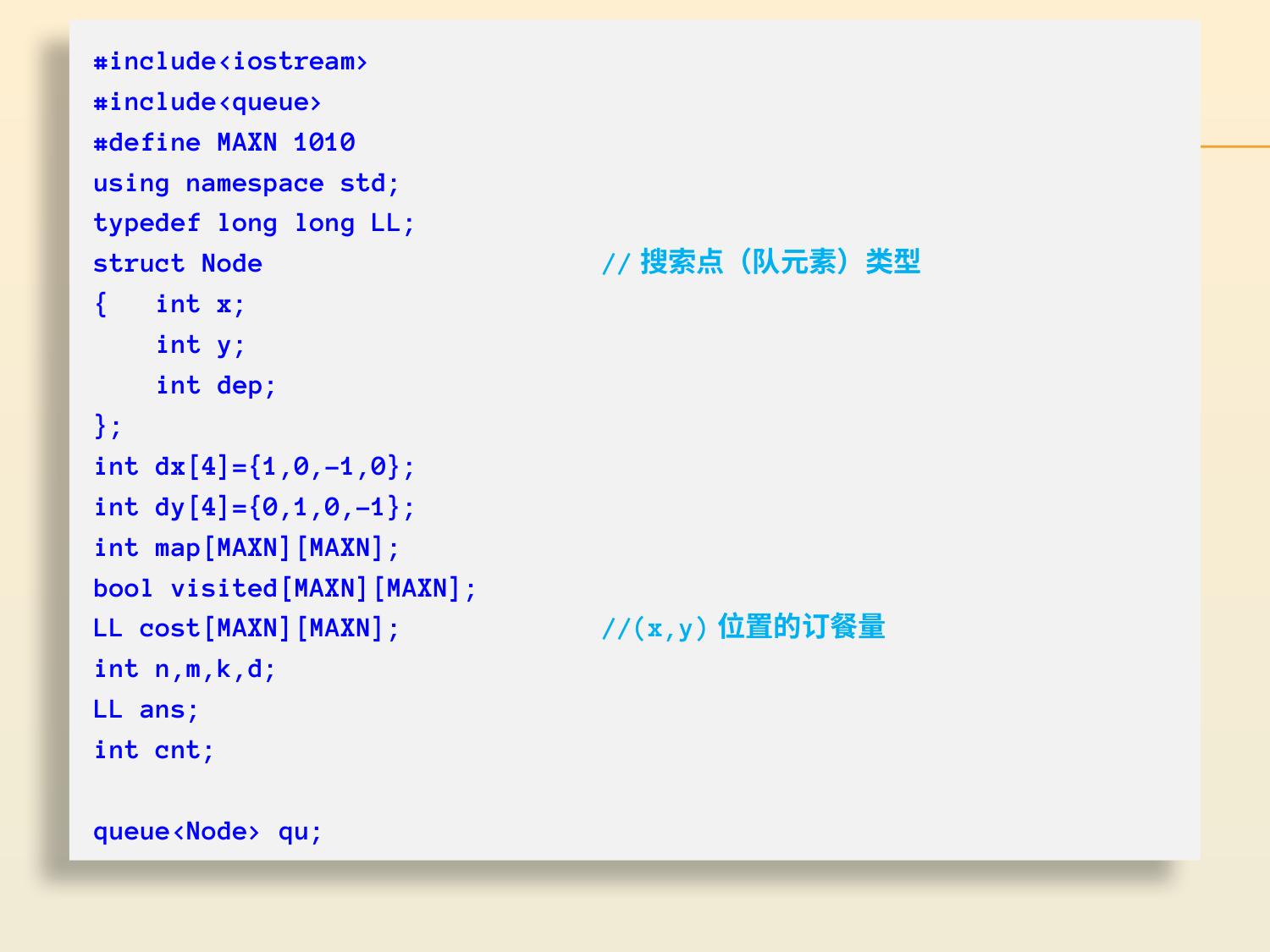

#include<iostream>
#include<queue>
#define MAXN 1010
using namespace std;
typedef long long LL;
struct Node			//搜索点（队元素）类型
{   int x;
    int y;
    int dep;
};
int dx[4]={1,0,-1,0};
int dy[4]={0,1,0,-1};
int map[MAXN][MAXN];
bool visited[MAXN][MAXN];
LL cost[MAXN][MAXN];		//(x,y)位置的订餐量
int n,m,k,d;
LL ans;
int cnt;

queue<Node> qu;